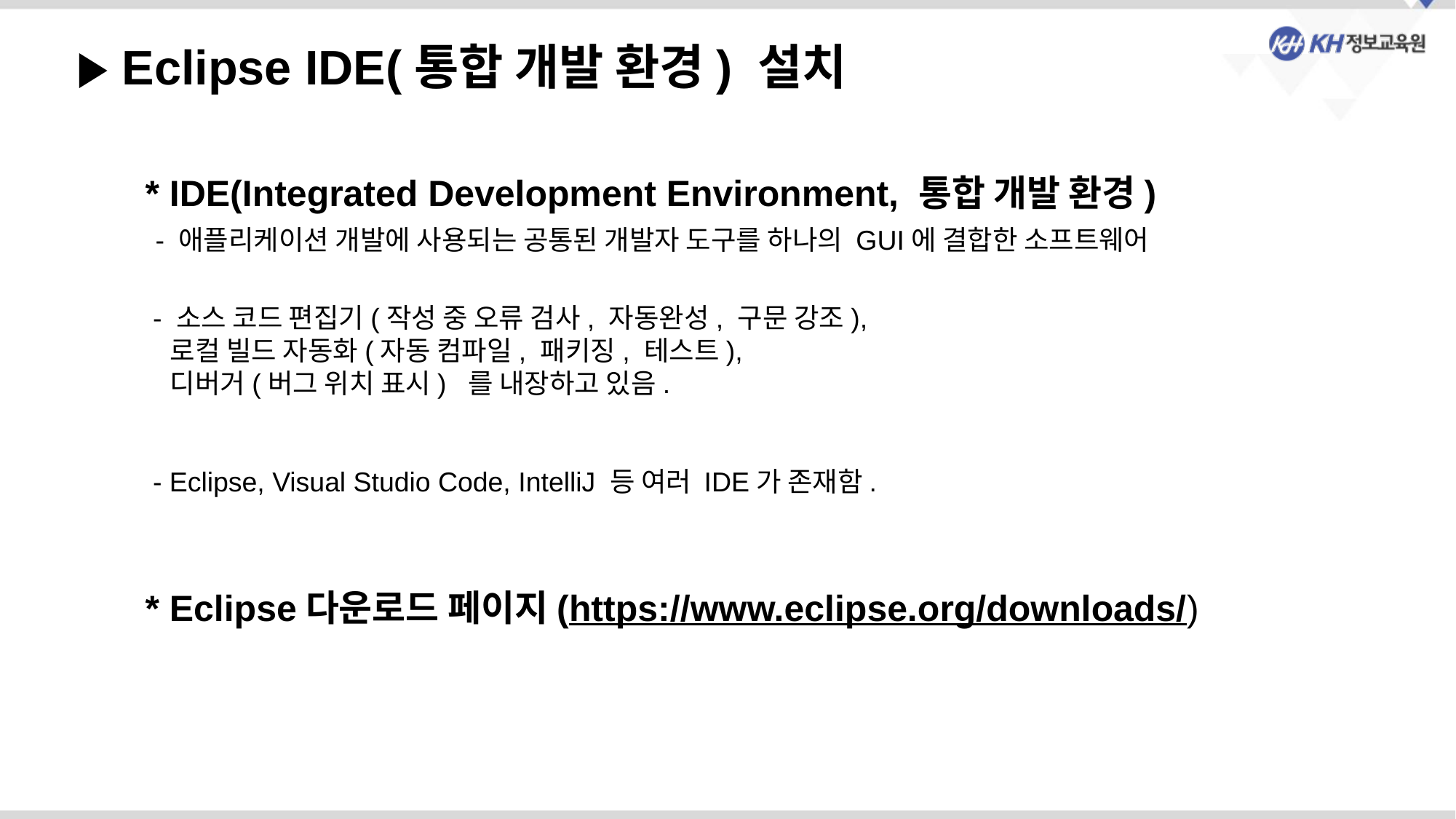

▶ Eclipse IDE(통합 개발 환경) 설치

* IDE(Integrated Development Environment, 통합 개발 환경)
 - 애플리케이션 개발에 사용되는 공통된 개발자 도구를 하나의 GUI에 결합한 소프트웨어

 - 소스 코드 편집기(작성 중 오류 검사, 자동완성, 구문 강조),
   로컬 빌드 자동화(자동 컴파일, 패키징, 테스트),
   디버거(버그 위치 표시)  를 내장하고 있음.

 - Eclipse, Visual Studio Code, IntelliJ 등 여러 IDE가 존재함.

* Eclipse다운로드 페이지(https://www.eclipse.org/downloads/)